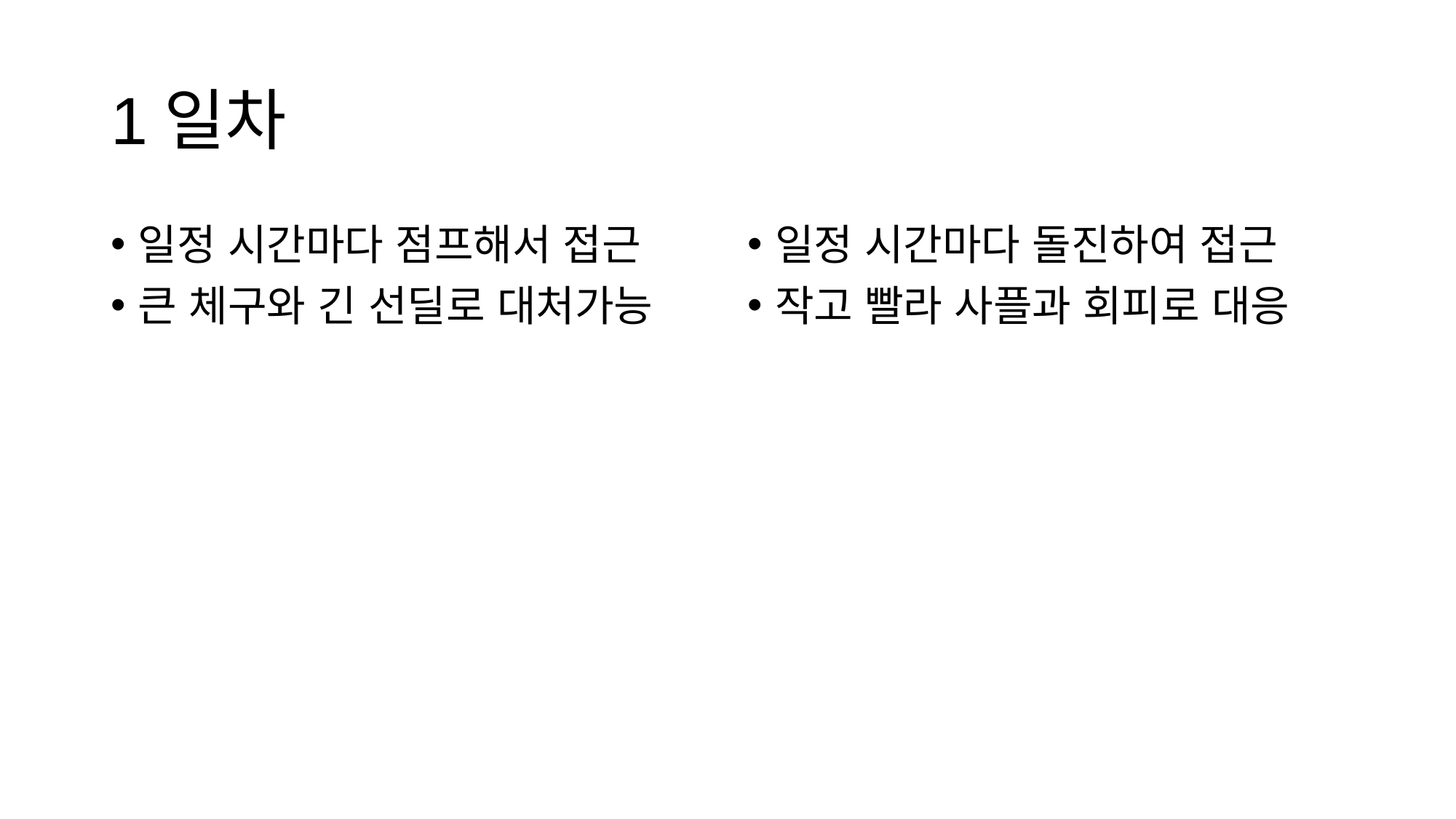

# 1일차
일정 시간마다 점프해서 접근
큰 체구와 긴 선딜로 대처가능
일정 시간마다 돌진하여 접근
작고 빨라 사플과 회피로 대응